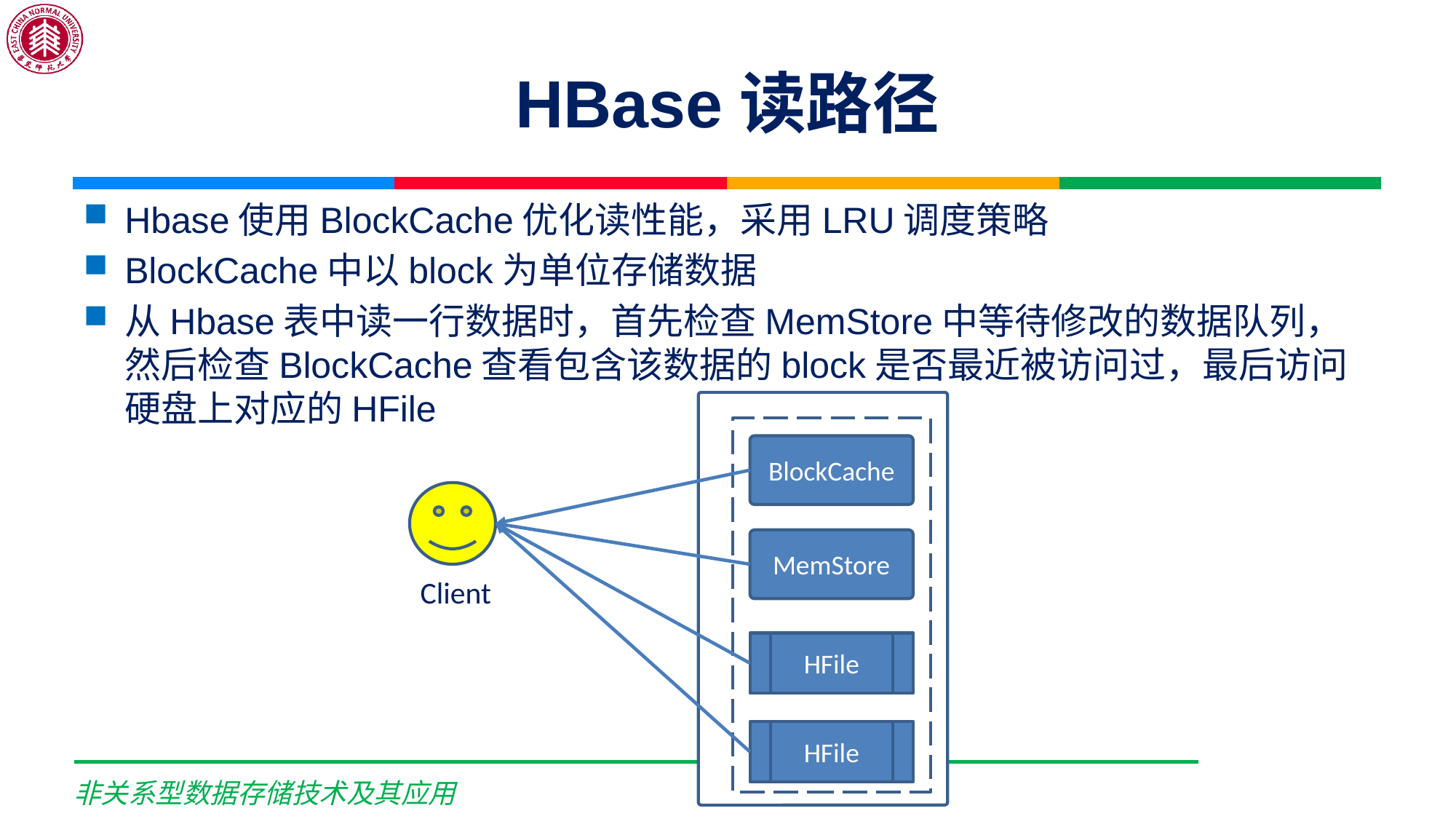

# HBase读路径
Hbase使用BlockCache优化读性能，采用LRU调度策略
BlockCache中以block为单位存储数据
从Hbase表中读一行数据时，首先检查MemStore中等待修改的数据队列，然后检查BlockCache查看包含该数据的block是否最近被访问过，最后访问硬盘上对应的HFile

Client
MemStore
HFile
HFile
BlockCache